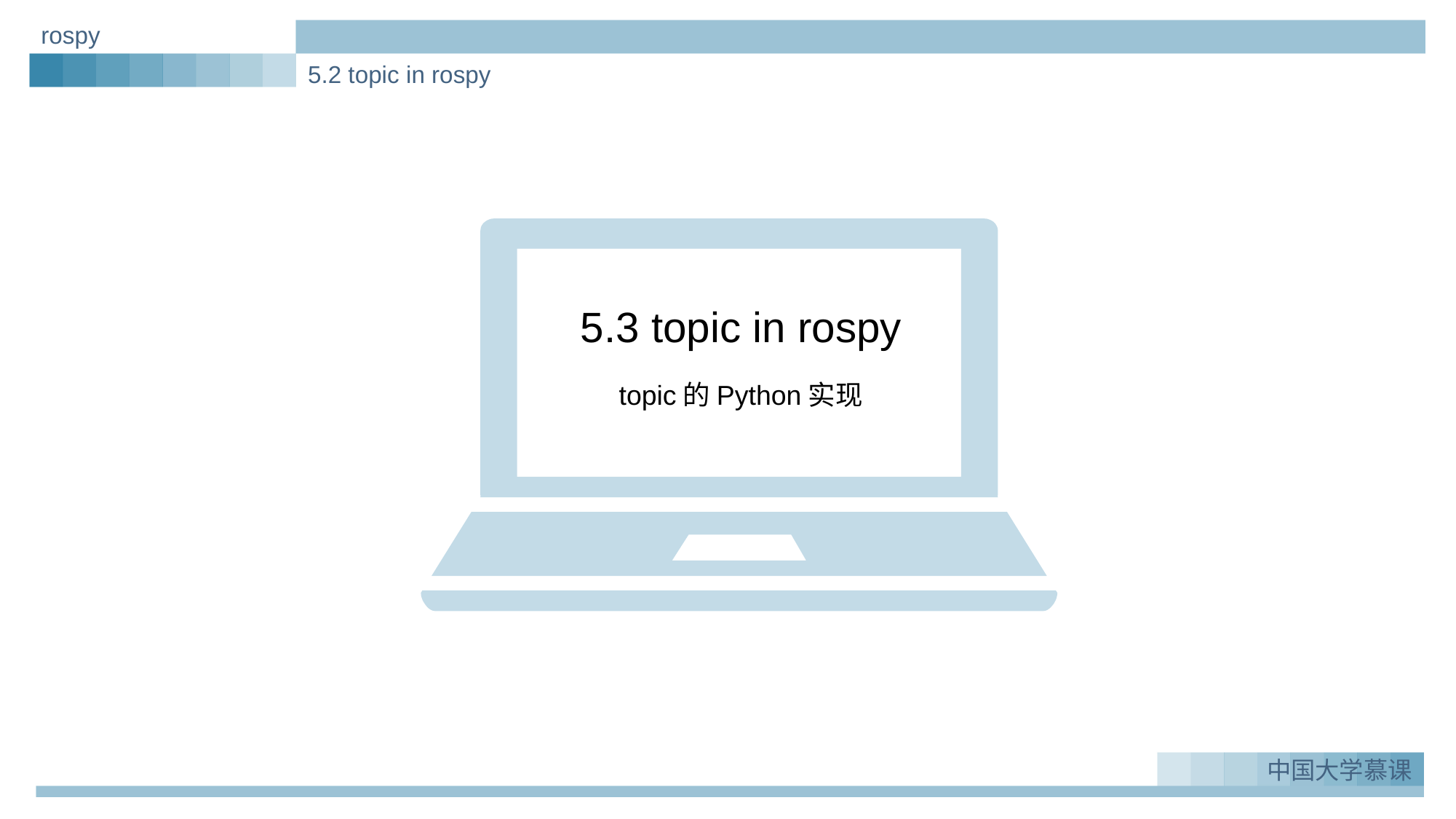

rospy
5.2 topic in rospy

5.3 topic in rospy
topic的Python实现
中国大学慕课